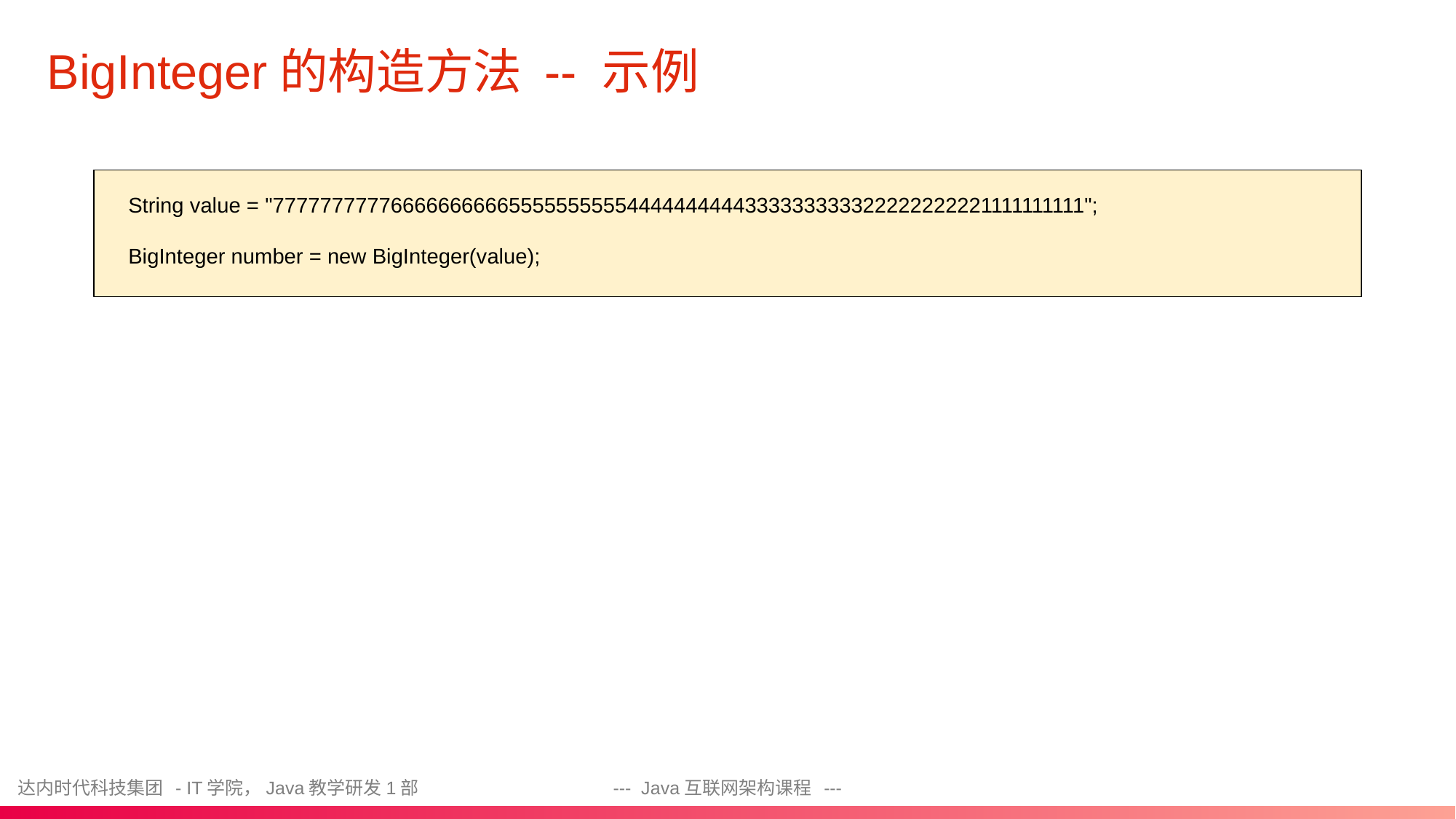

# BigInteger的构造方法 -- 示例
String value = "7777777777666666666655555555554444444444333333333322222222221111111111";

BigInteger number = new BigInteger(value);